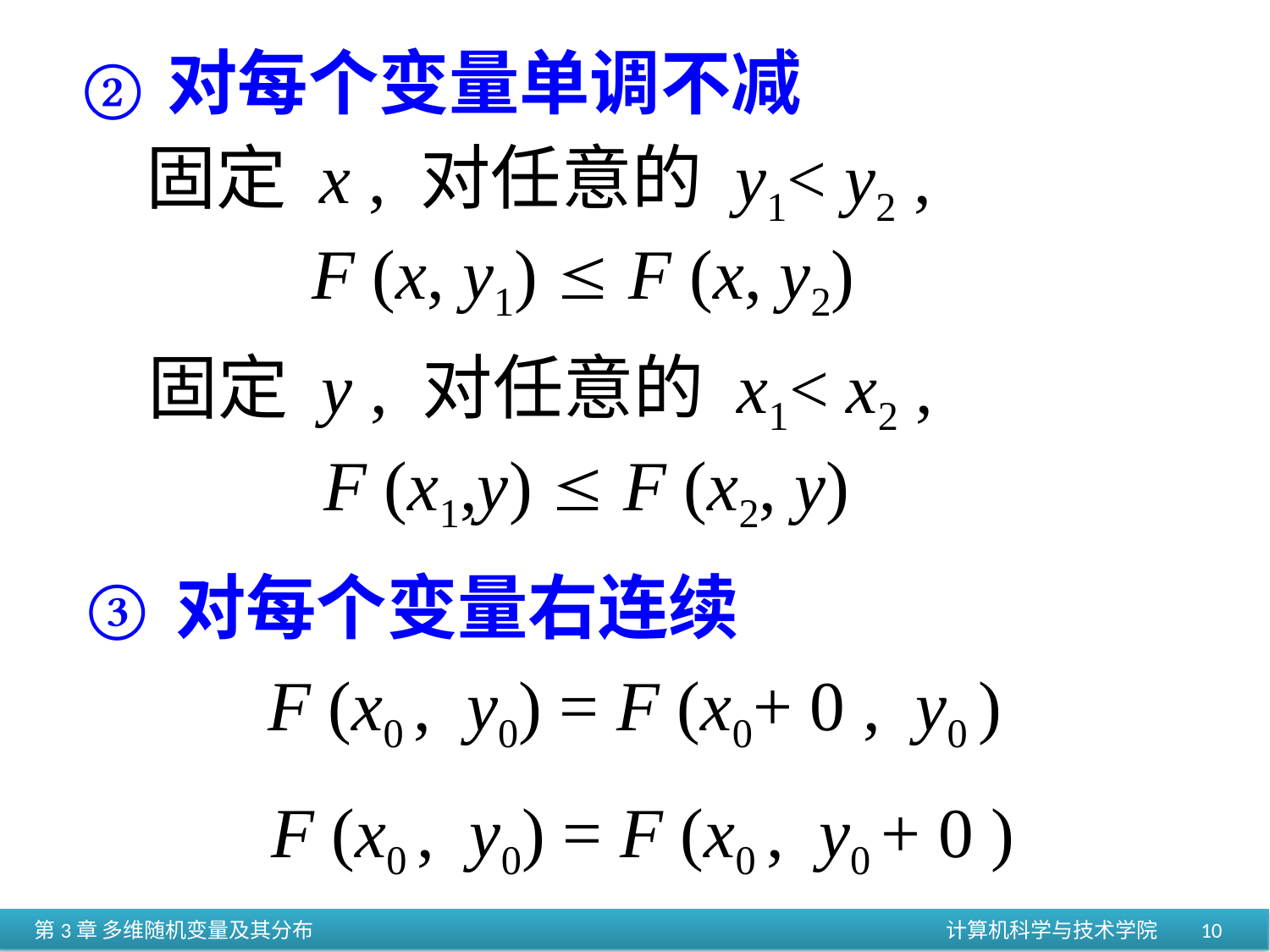

对每个变量单调不减
②
固定 x , 对任意的 y1< y2 ,
F (x, y1) ≤ F (x, y2)
固定 y , 对任意的 x1< x2 ,
F (x1,y) ≤ F (x2, y)
对每个变量右连续
③
F (x0 ,  y0) = F (x0+ 0 ,  y0 )
F (x0 ,  y0) = F (x0 ,  y0 + 0 )